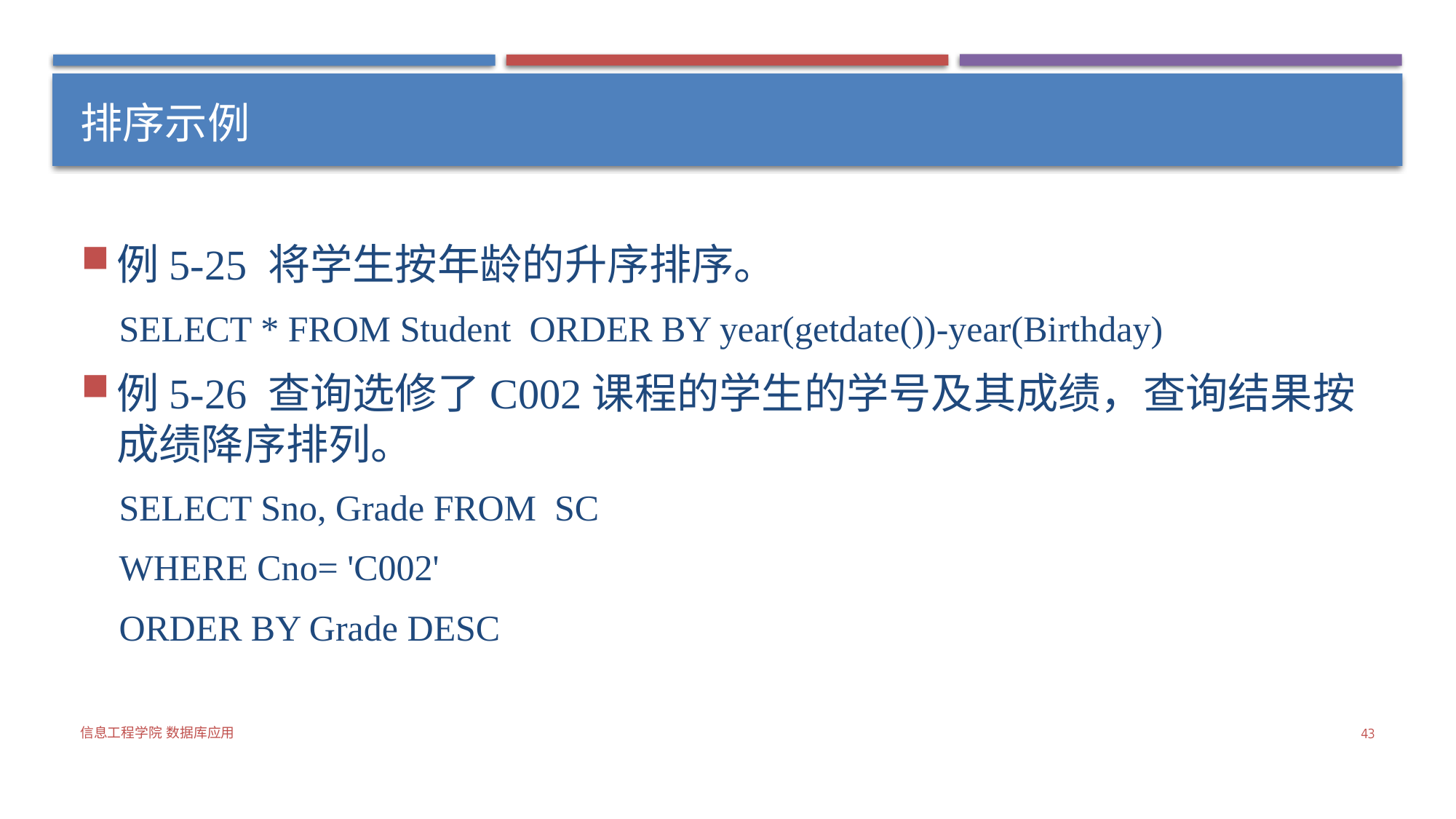

# 排序示例
例5-25 将学生按年龄的升序排序。
SELECT * FROM Student  ORDER BY year(getdate())-year(Birthday)
例5-26 查询选修了C002课程的学生的学号及其成绩，查询结果按成绩降序排列。
SELECT Sno, Grade FROM  SC
WHERE Cno= 'C002'
ORDER BY Grade DESC
信息工程学院 数据库应用
43